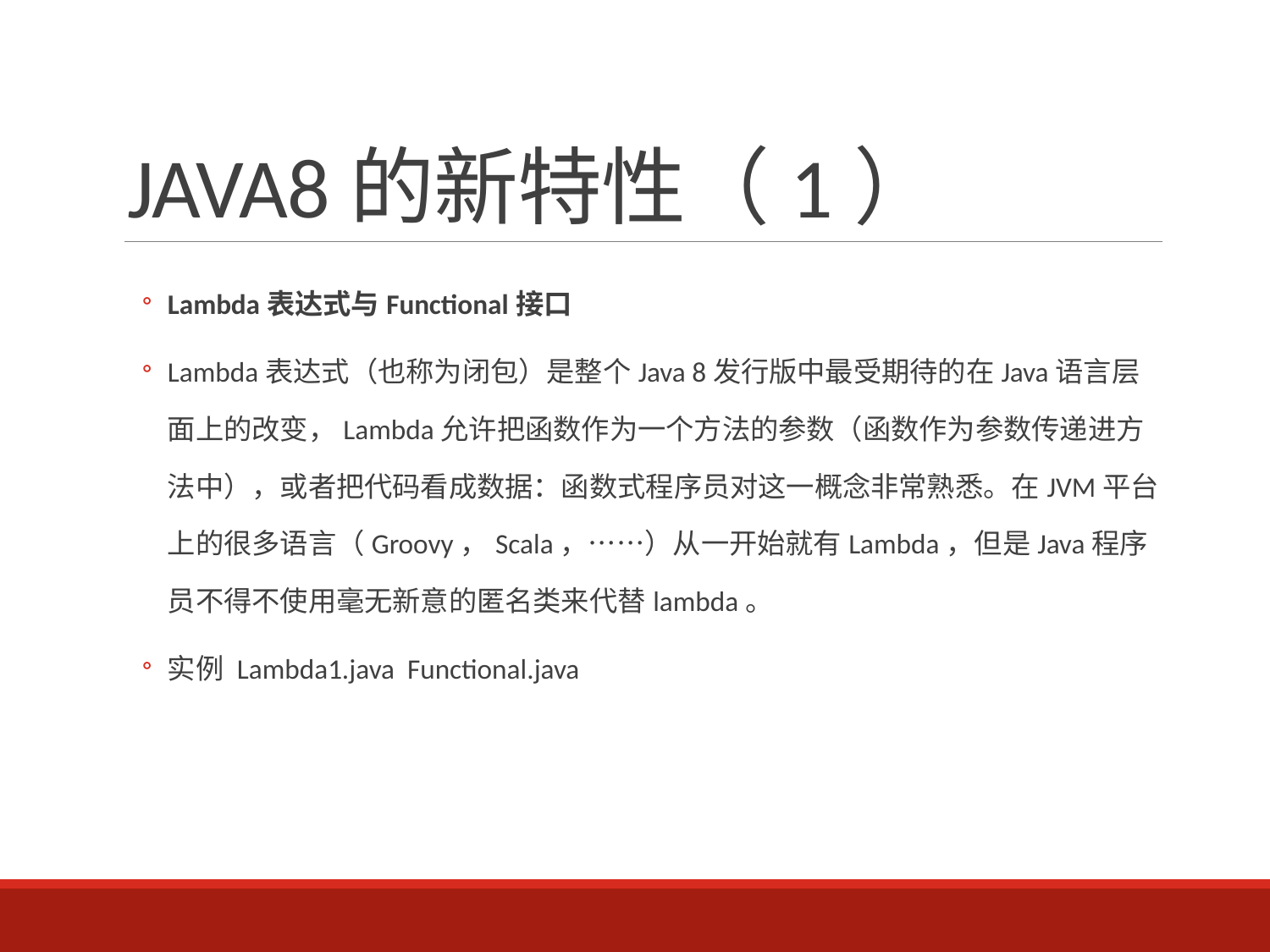

# JAVA8的新特性（1）
Lambda表达式与Functional接口
Lambda表达式（也称为闭包）是整个Java 8发行版中最受期待的在Java语言层面上的改变，Lambda允许把函数作为一个方法的参数（函数作为参数传递进方法中），或者把代码看成数据：函数式程序员对这一概念非常熟悉。在JVM平台上的很多语言（Groovy，Scala，……）从一开始就有Lambda，但是Java程序员不得不使用毫无新意的匿名类来代替lambda。
实例 Lambda1.java  Functional.java